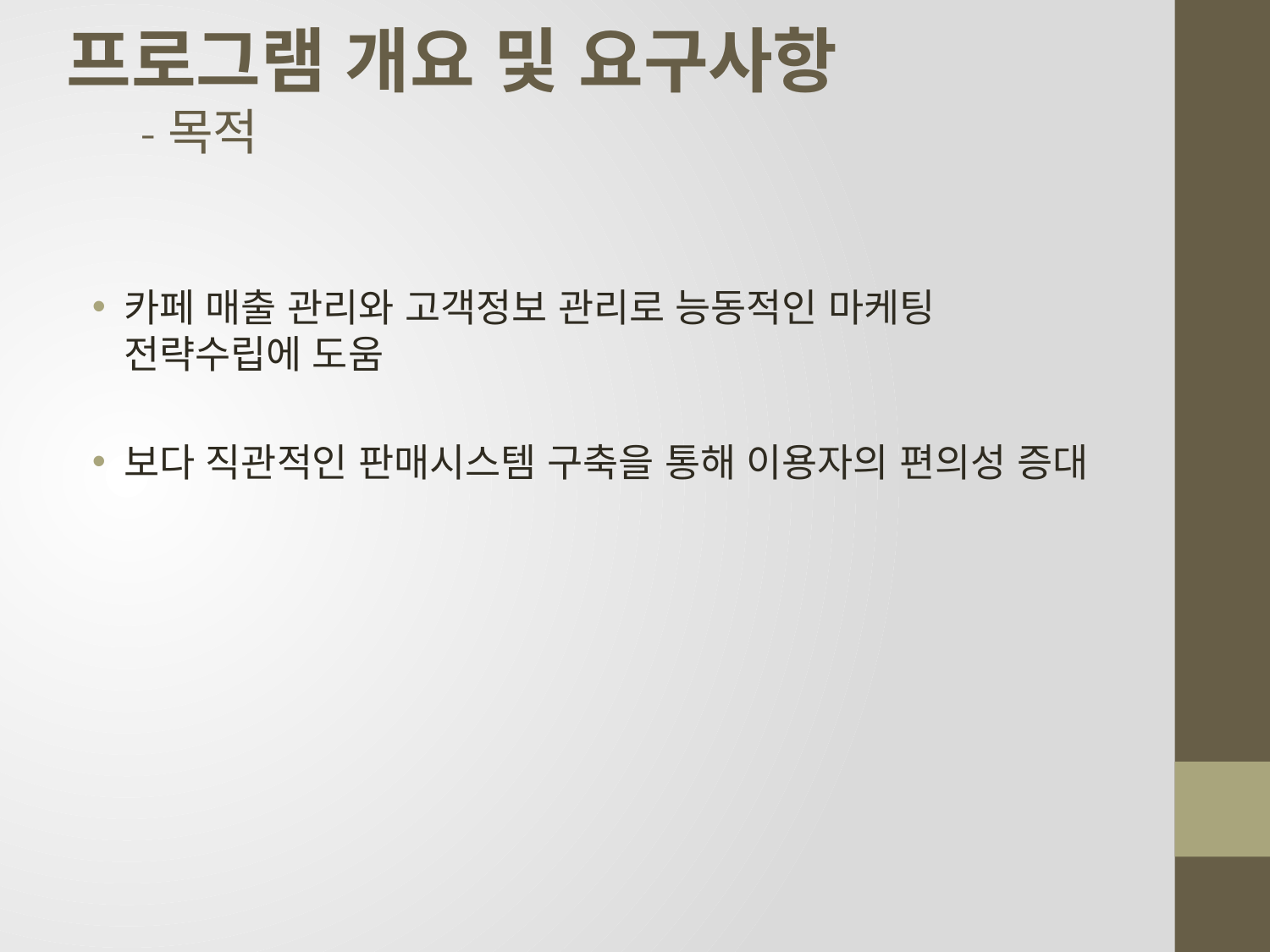

프로그램 개요 및 요구사항
	-목적

카페 매출 관리와 고객정보 관리로 능동적인 마케팅 전략수립에 도움

보다 직관적인 판매시스템 구축을 통해 이용자의 편의성 증대